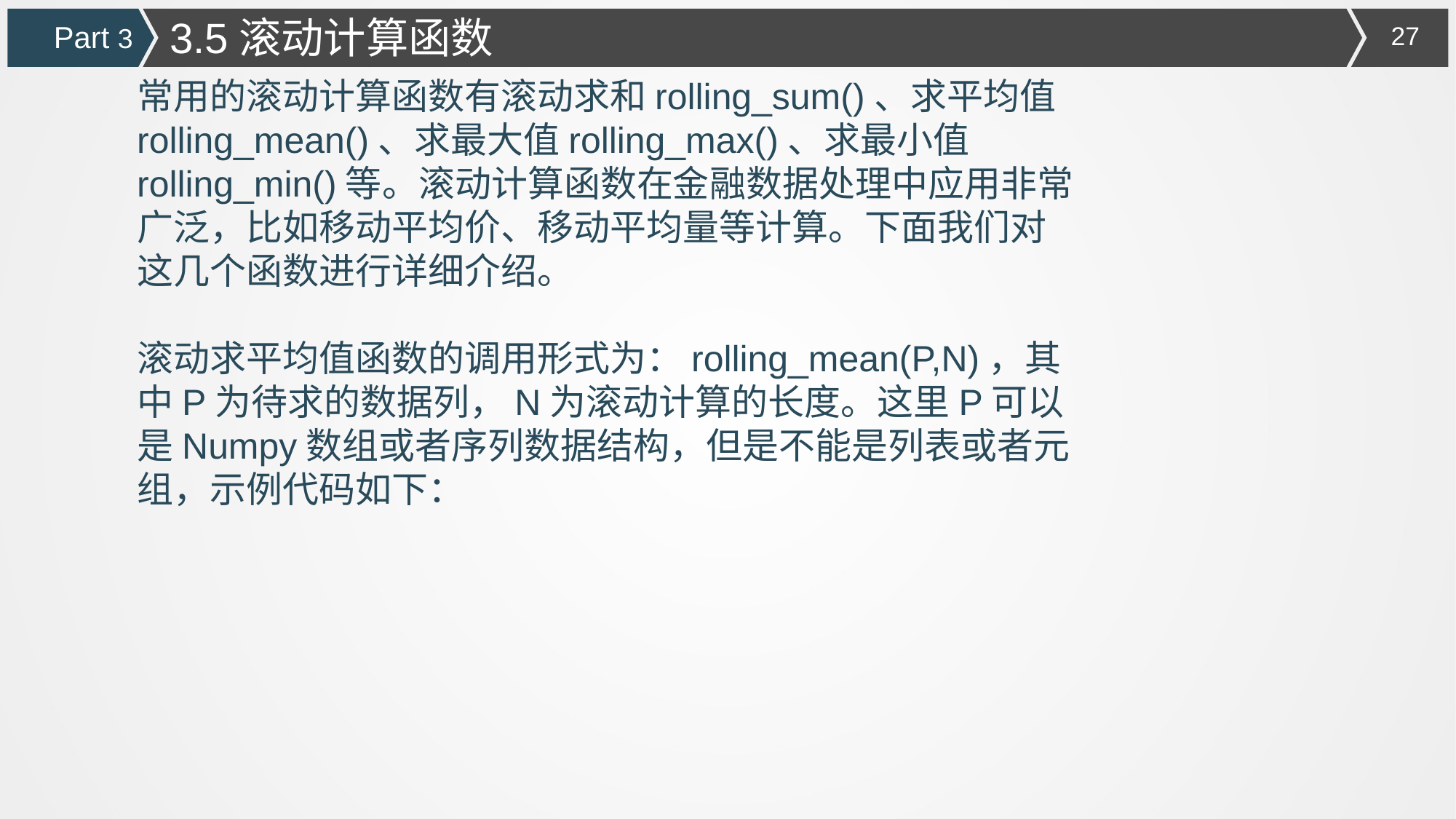

3.5滚动计算函数
Part 3
常用的滚动计算函数有滚动求和rolling_sum()、求平均值rolling_mean()、求最大值rolling_max()、求最小值rolling_min()等。滚动计算函数在金融数据处理中应用非常广泛，比如移动平均价、移动平均量等计算。下面我们对这几个函数进行详细介绍。

滚动求平均值函数的调用形式为：rolling_mean(P,N)，其中P为待求的数据列，N为滚动计算的长度。这里P可以是Numpy数组或者序列数据结构，但是不能是列表或者元组，示例代码如下：